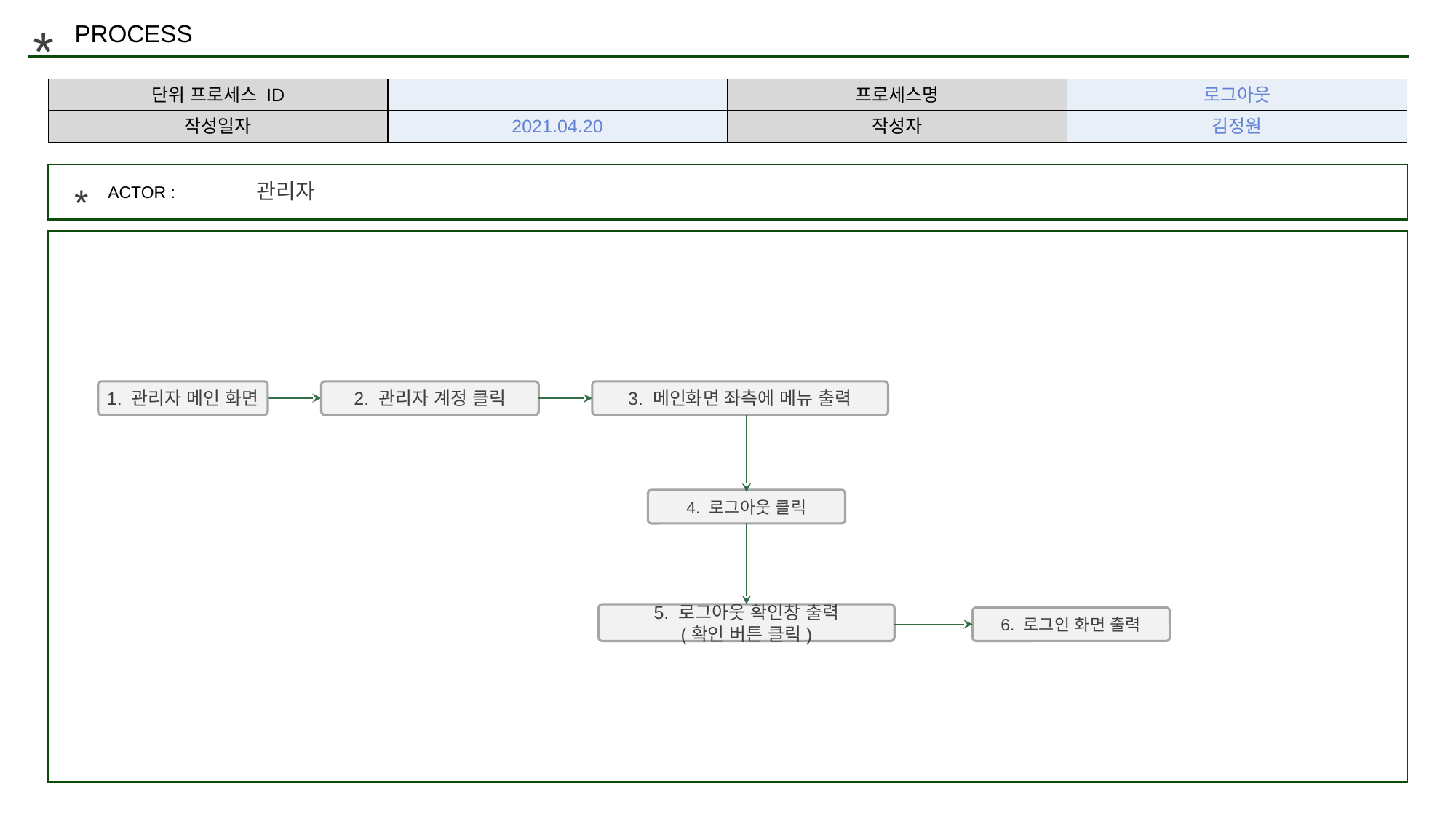

*
PROCESS
| 단위 프로세스 ID |  | 프로세스명 | 로그아웃 |
| --- | --- | --- | --- |
| 작성일자 | 2021.04.20 | 작성자 | 김정원 |

관리자
*
ACTOR :

1. 관리자 메인 화면
2. 관리자 계정 클릭
3. 메인화면 좌측에 메뉴 출력
4. 로그아웃 클릭
5. 로그아웃 확인창 출력
(확인 버튼 클릭)
6. 로그인 화면 출력